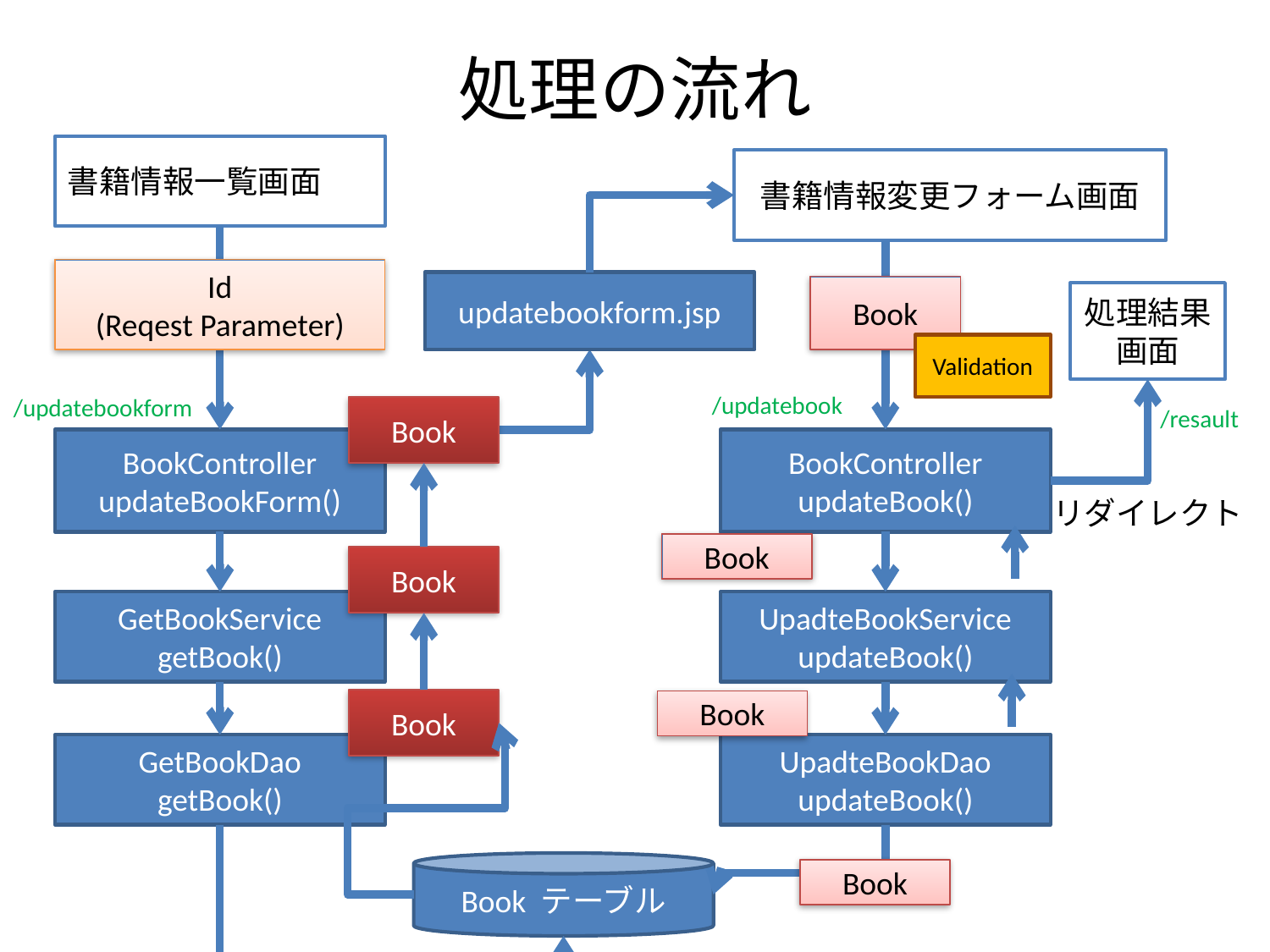

# 処理の流れ
書籍情報一覧画面
書籍情報変更フォーム画面
Id
(Reqest Parameter)
updatebookform.jsp
Book
処理結果画面
Validation
/updatebook
/updatebookform
Book
/resault
BookController
updateBookForm()
BookController
updateBook()
リダイレクト
Book
Book
GetBookService
getBook()
UpadteBookService
updateBook()
Book
Book
GetBookDao
getBook()
UpadteBookDao
updateBook()
Book テーブル
Book